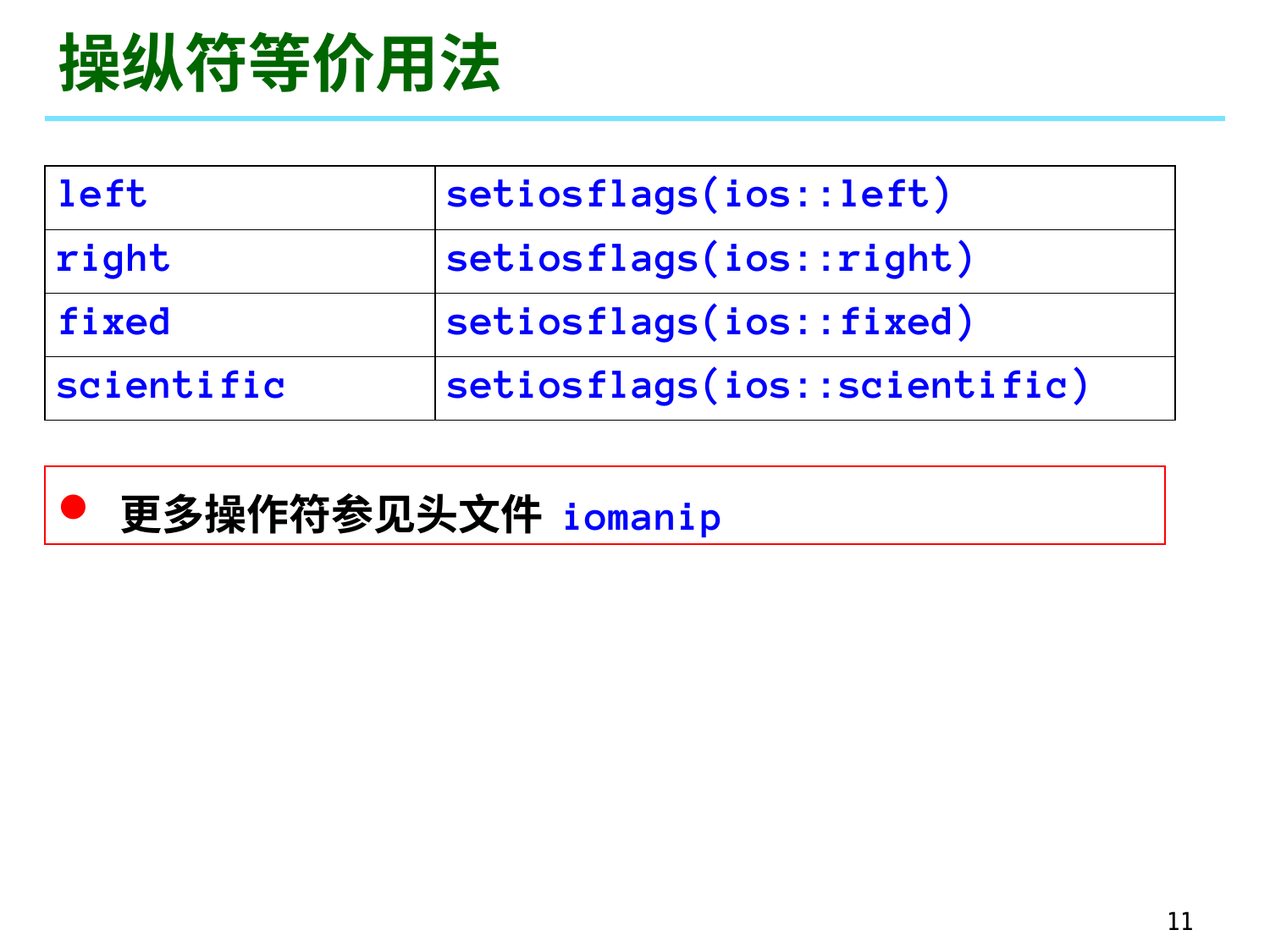

# 操纵符等价用法
| left | setiosflags(ios::left) |
| --- | --- |
| right | setiosflags(ios::right) |
| fixed | setiosflags(ios::fixed) |
| scientific | setiosflags(ios::scientific) |
 更多操作符参见头文件 iomanip
11